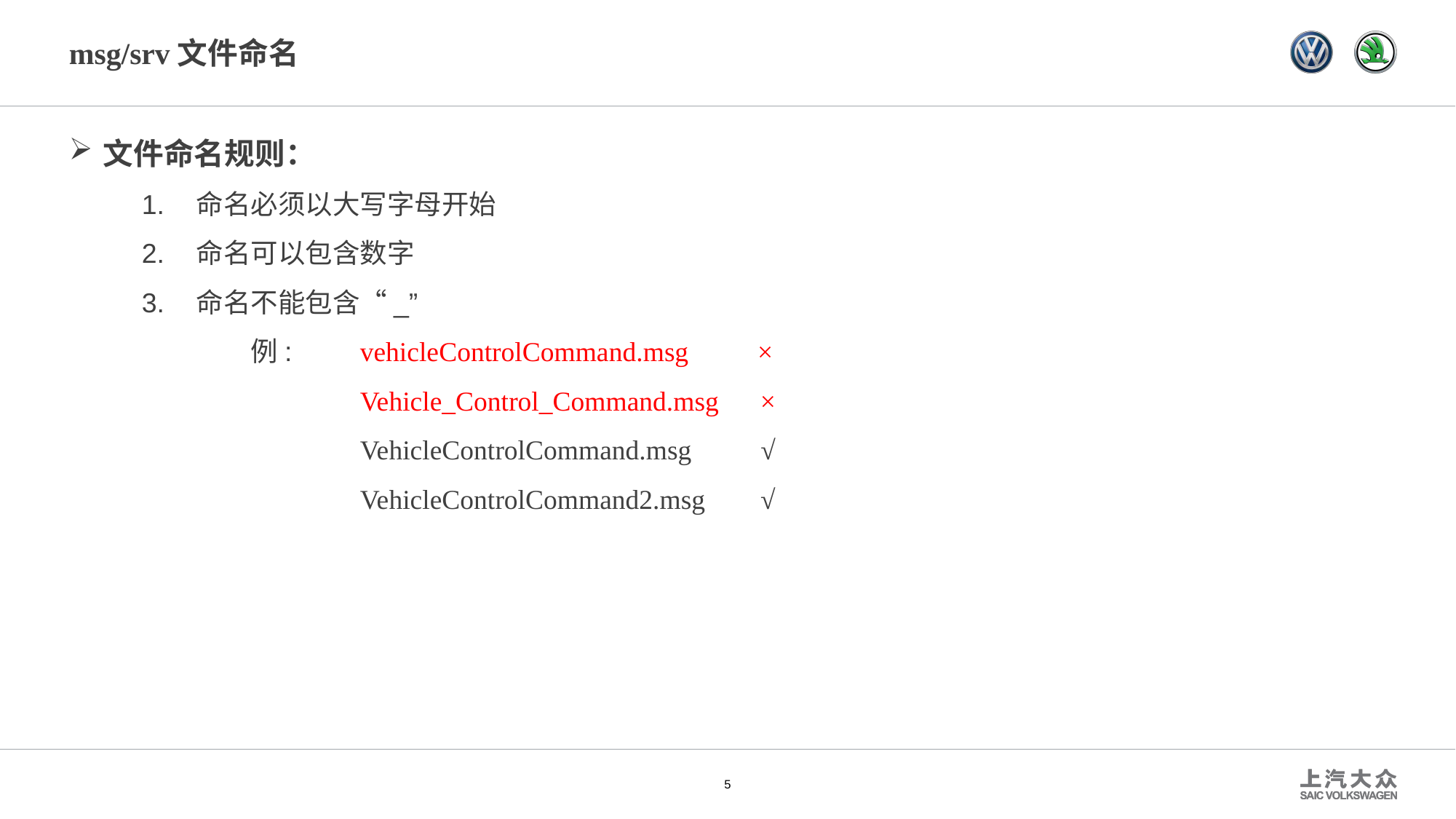

# msg/srv文件命名
文件命名规则：
命名必须以大写字母开始
命名可以包含数字
命名不能包含“_”
	例:	vehicleControlCommand.msg          ×
		Vehicle_Control_Command.msg      ×
		VehicleControlCommand.msg          √
		VehicleControlCommand2.msg        √
5